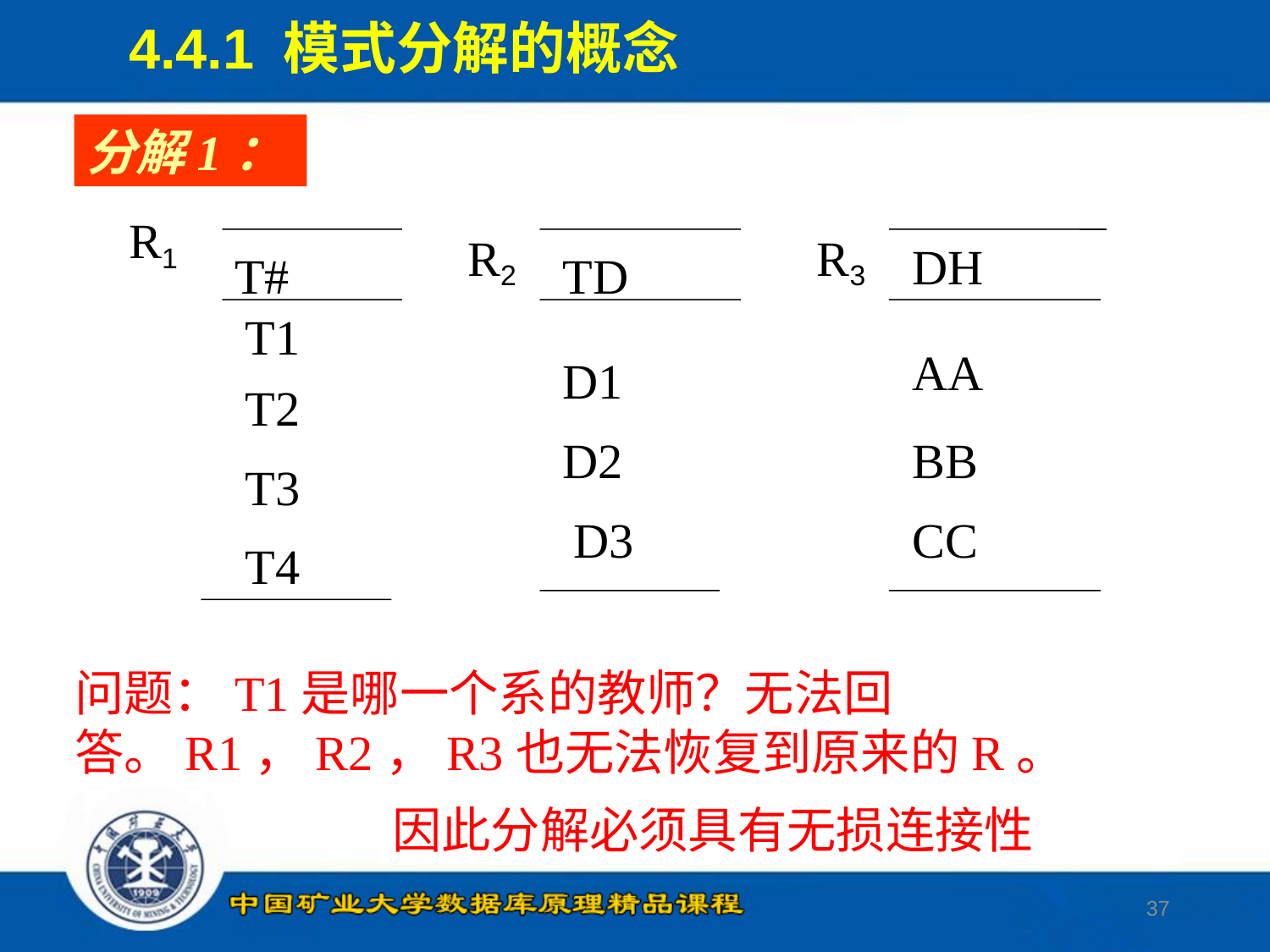

4.4.1 模式分解的概念
分解1：
R1
R2
R3

DH
T#
TD

T1

AA
D1
T2
D2
BB
T3
D3
CC
T4

问题：T1是哪一个系的教师？无法回答。R1，R2，R3也无法恢复到原来的R。
因此分解必须具有无损连接性
37